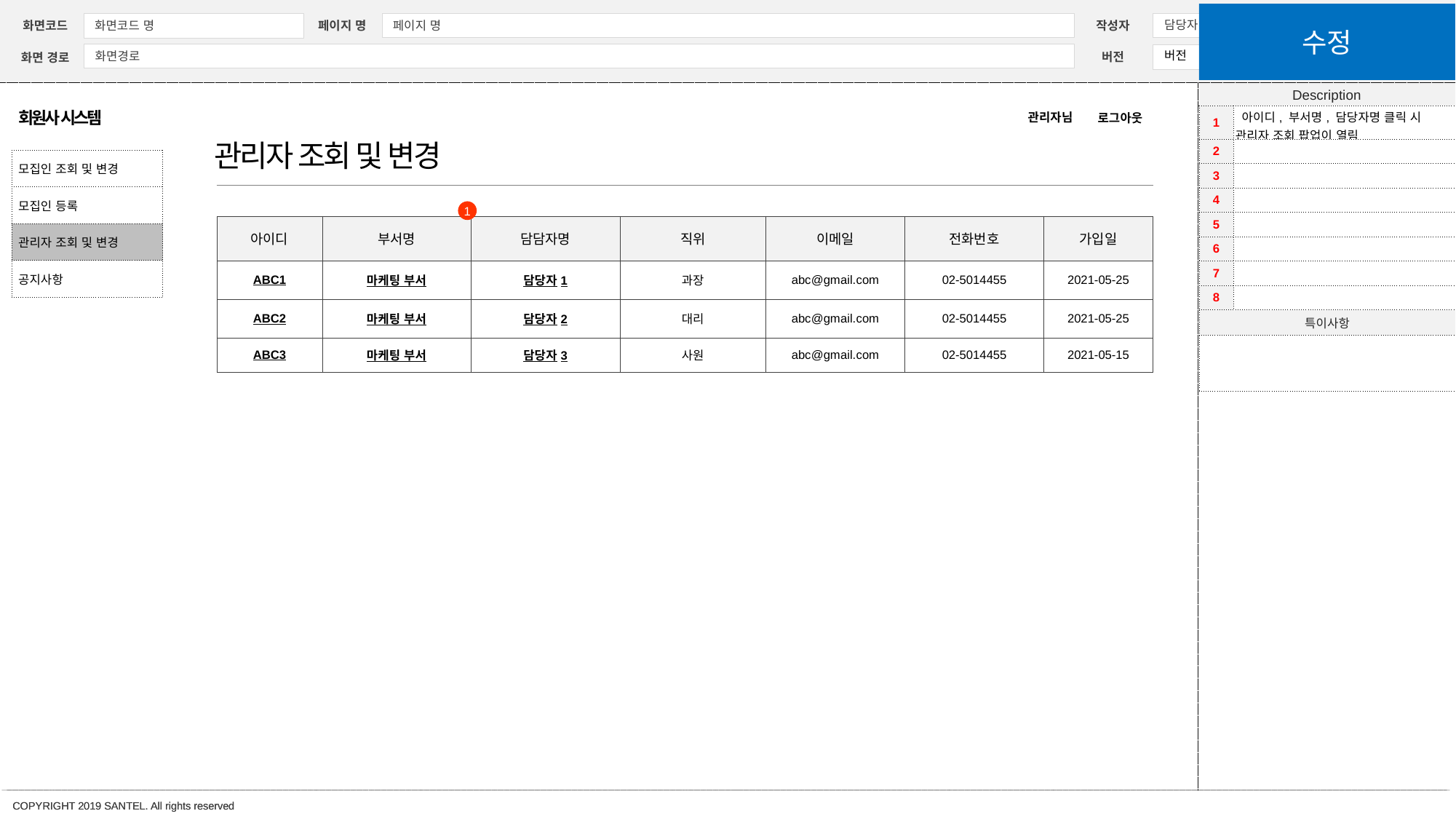

수정
회원사 시스템
관리자님
로그아웃
| 1 | 아이디, 부서명, 담당자명 클릭 시 관리자 조회 팝업이 열림 |
| --- | --- |
| 2 |  |
| 3 |  |
| 4 |  |
| 5 |  |
| 6 |  |
| 7 |  |
| 8 |  |
| 특이사항 |  |
|  |  |
관리자 조회 및 변경
| 모집인 조회 및 변경 |
| --- |
| 모집인 등록 |
| 관리자 조회 및 변경 |
| 공지사항 |
1
| 아이디 | 부서명 | 담담자명 | 직위 | 이메일 | 전화번호 | 가입일 |
| --- | --- | --- | --- | --- | --- | --- |
| ABC1 | 마케팅 부서 | 담당자1 | 과장 | abc@gmail.com | 02-5014455 | 2021-05-25 |
| ABC2 | 마케팅 부서 | 담당자2 | 대리 | abc@gmail.com | 02-5014455 | 2021-05-25 |
| ABC3 | 마케팅 부서 | 담당자3 | 사원 | abc@gmail.com | 02-5014455 | 2021-05-15 |